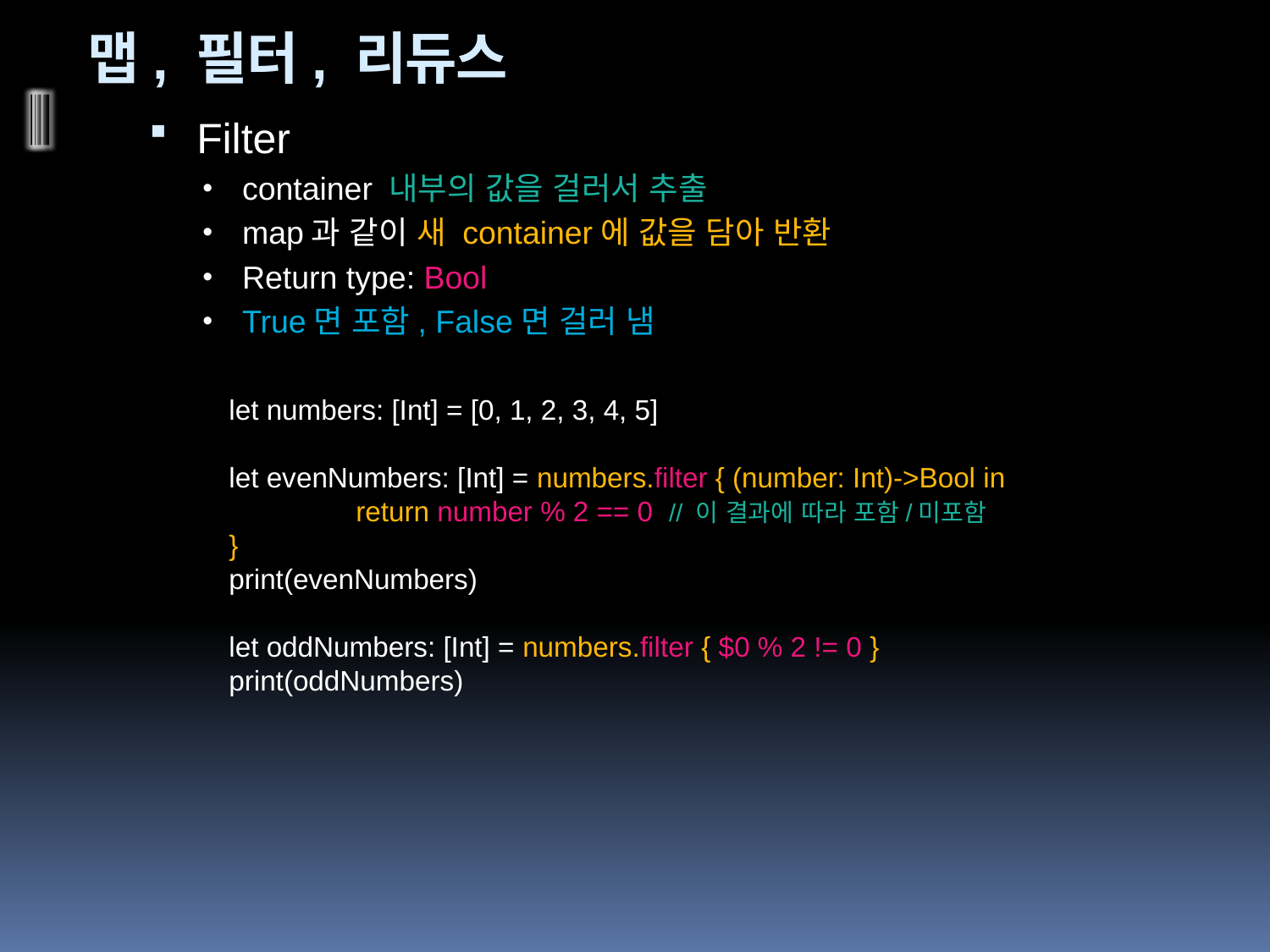

# 맵, 필터, 리듀스
Filter
container 내부의 값을 걸러서 추출
map과 같이 새 container에 값을 담아 반환
Return type: Bool
True면 포함, False면 걸러 냄

let numbers: [Int] = [0, 1, 2, 3, 4, 5]

let evenNumbers: [Int] = numbers.filter { (number: Int)->Bool in
	return number % 2 == 0  // 이 결과에 따라 포함/미포함
}
print(evenNumbers)

let oddNumbers: [Int] = numbers.filter { $0 % 2 != 0 }
print(oddNumbers)